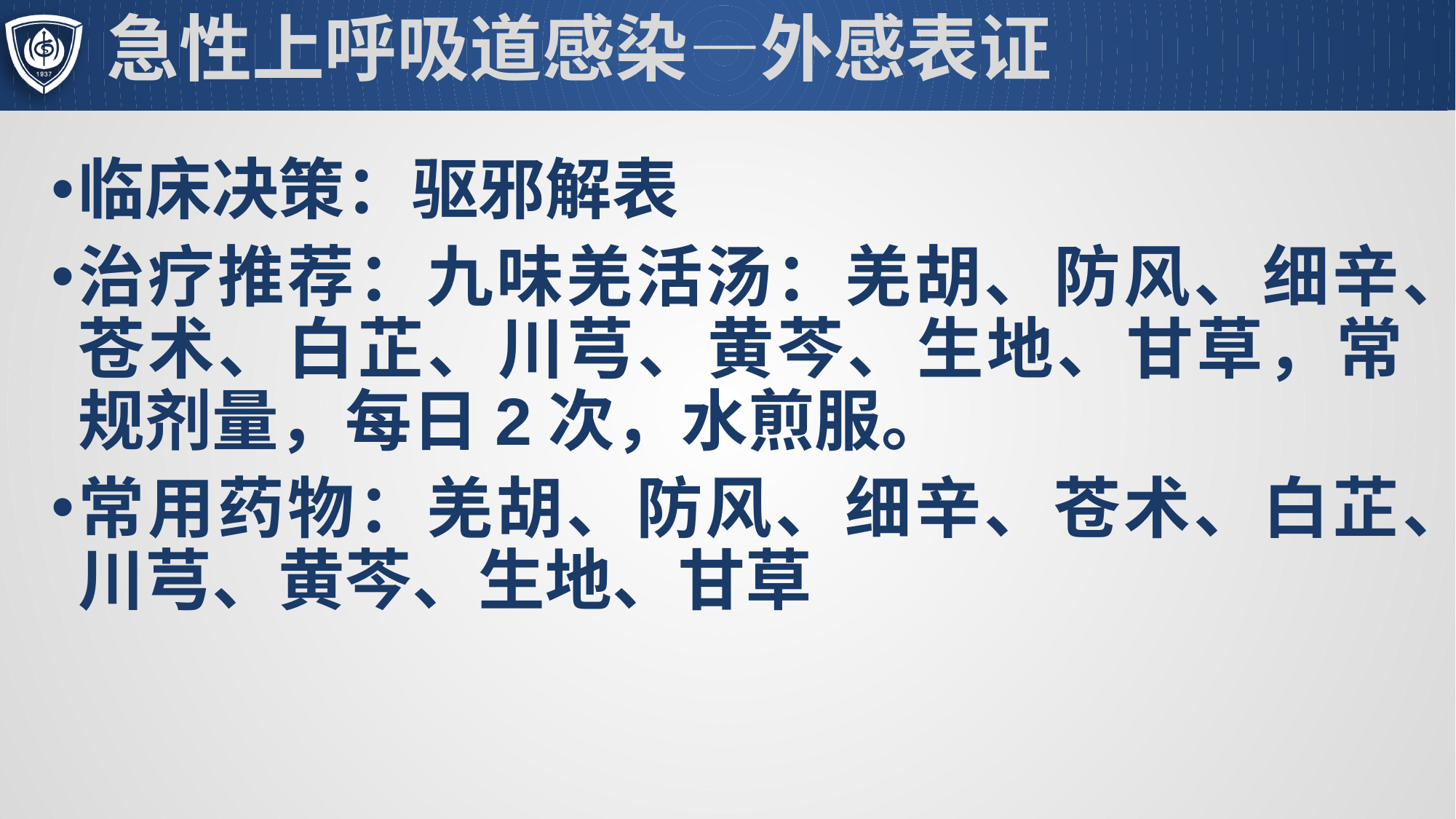

# 急性上呼吸道感染—外感表证
临床决策：驱邪解表
治疗推荐：九味羌活汤：羌胡、防风、细辛、苍术、白芷、川芎、黄芩、生地、甘草，常规剂量，每日2次，水煎服。
常用药物：羌胡、防风、细辛、苍术、白芷、川芎、黄芩、生地、甘草